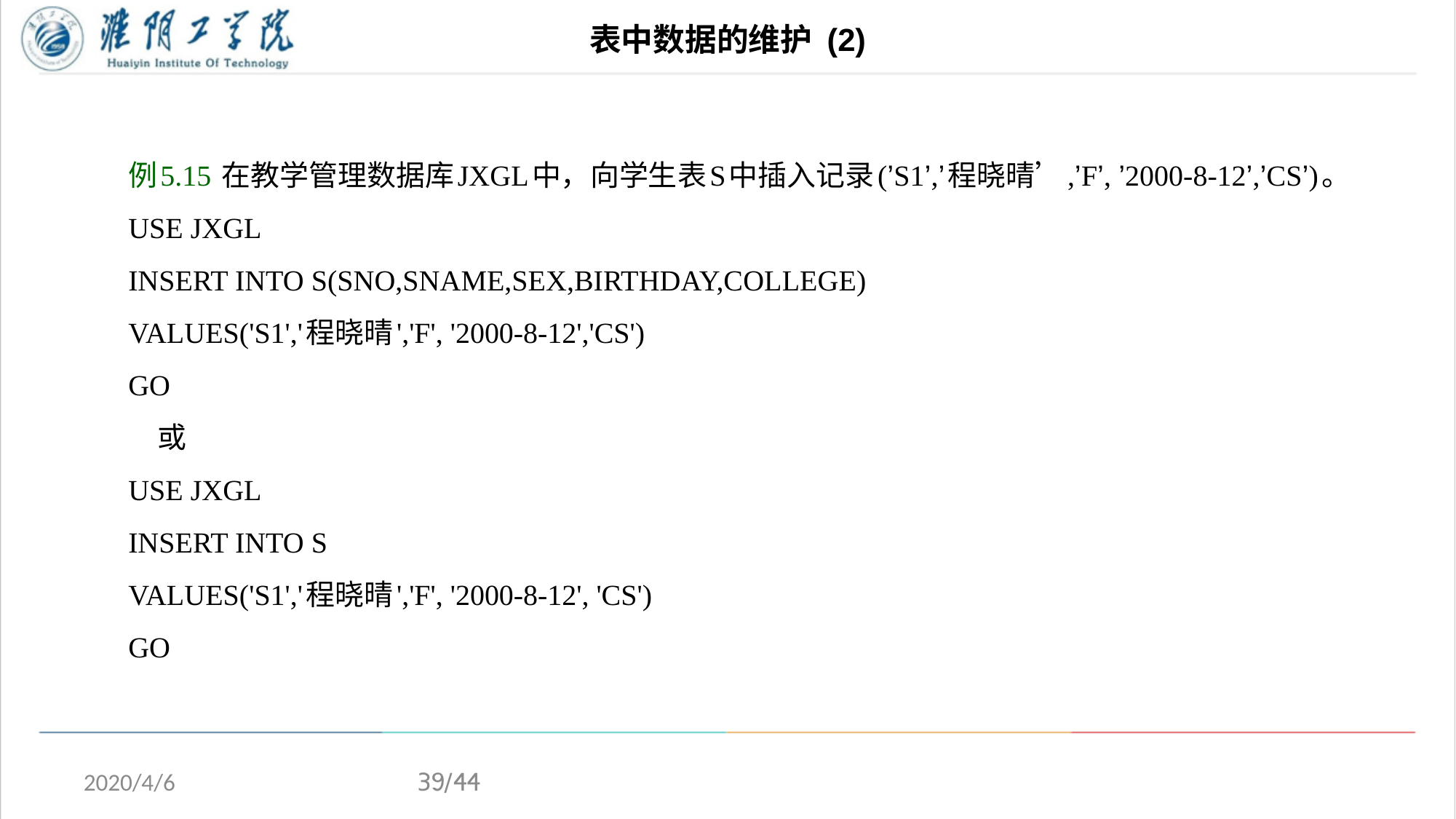

# 表中数据的维护 (2)
例5.15 在教学管理数据库JXGL中，向学生表S中插入记录(’S1’,’程晓晴’,’F’, ’2000-8-12’,’CS’)。
USE JXGL
INSERT INTO S(SNO,SNAME,SEX,BIRTHDAY,COLLEGE)
VALUES('S1','程晓晴','F', '2000-8-12','CS')
GO
    或
USE JXGL
INSERT INTO S
VALUES('S1','程晓晴','F', '2000-8-12', 'CS')
GO
39/44
2020/4/6